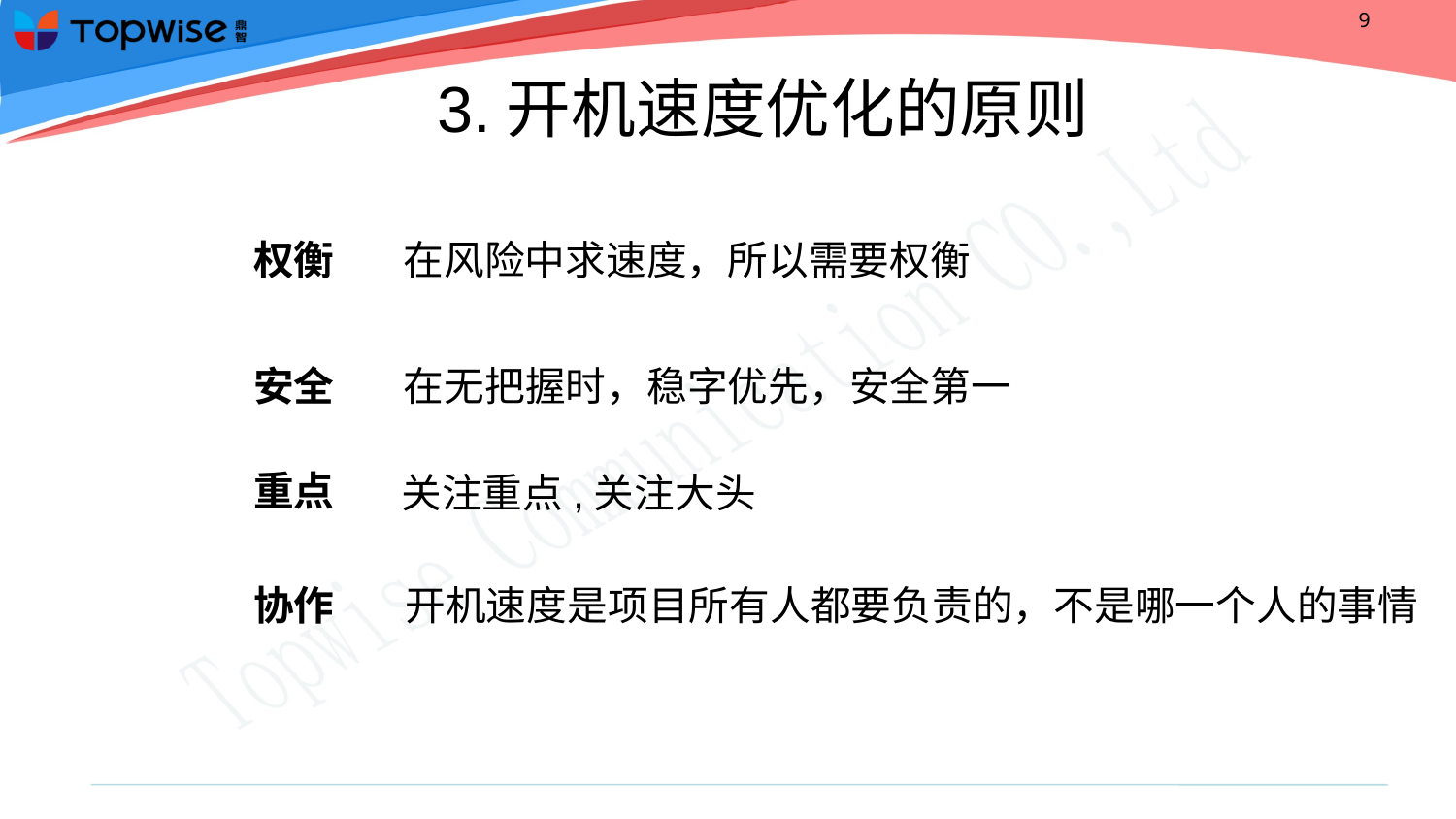

# 3.开机速度优化的原则
权衡
在风险中求速度，所以需要权衡
安全
在无把握时，稳字优先，安全第一
重点
关注重点,关注大头
协作
开机速度是项目所有人都要负责的，不是哪一个人的事情